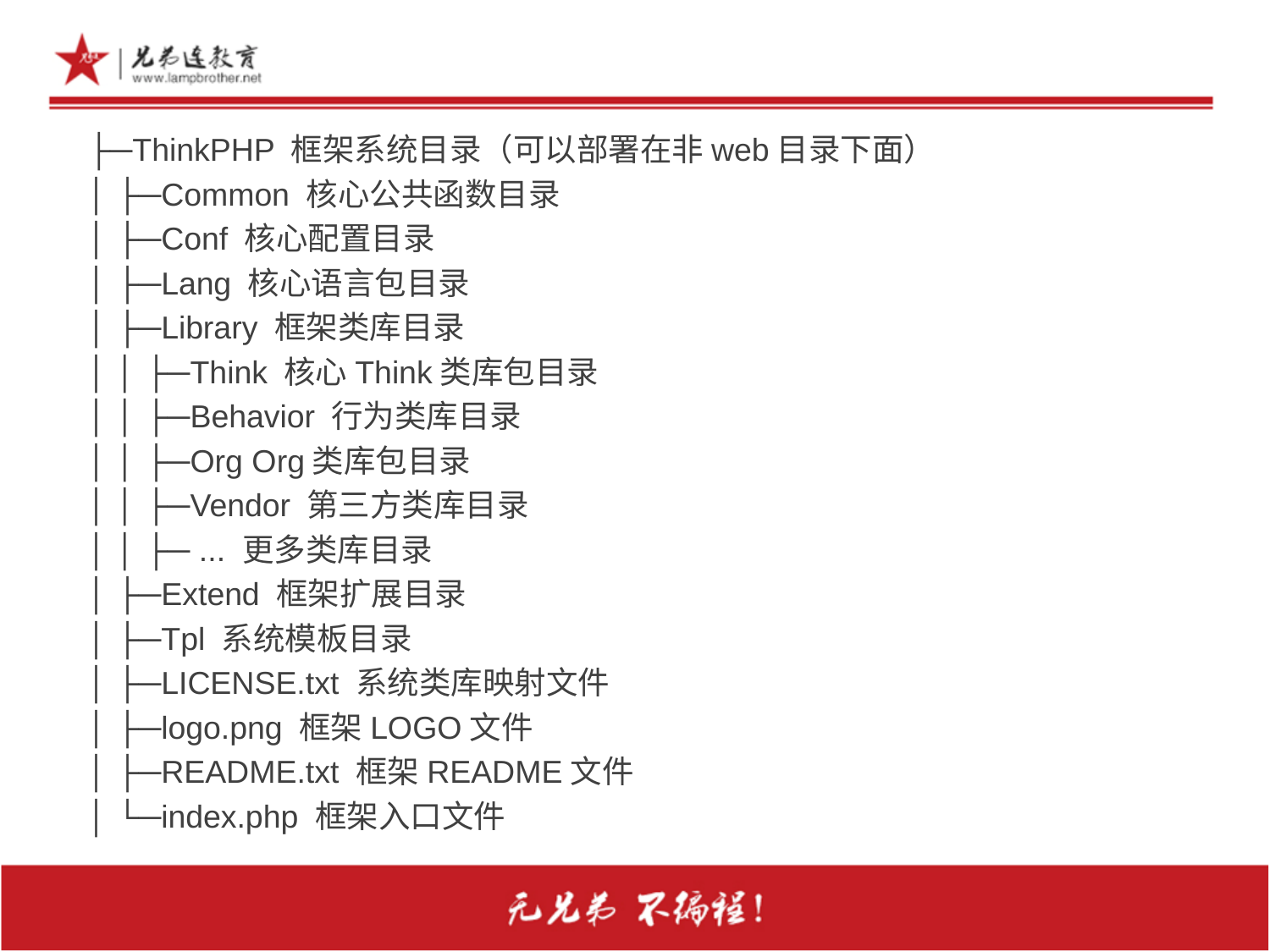

#
├─ThinkPHP 框架系统目录（可以部署在非web目录下面）
│ ├─Common 核心公共函数目录
│ ├─Conf 核心配置目录
│ ├─Lang 核心语言包目录
│ ├─Library 框架类库目录
│ │ ├─Think 核心Think类库包目录
│ │ ├─Behavior 行为类库目录
│ │ ├─Org Org类库包目录
│ │ ├─Vendor 第三方类库目录
│ │ ├─ ... 更多类库目录
│ ├─Extend 框架扩展目录
│ ├─Tpl 系统模板目录
│ ├─LICENSE.txt 系统类库映射文件
│ ├─logo.png 框架LOGO文件
│ ├─README.txt 框架README文件
│ └─index.php 框架入口文件